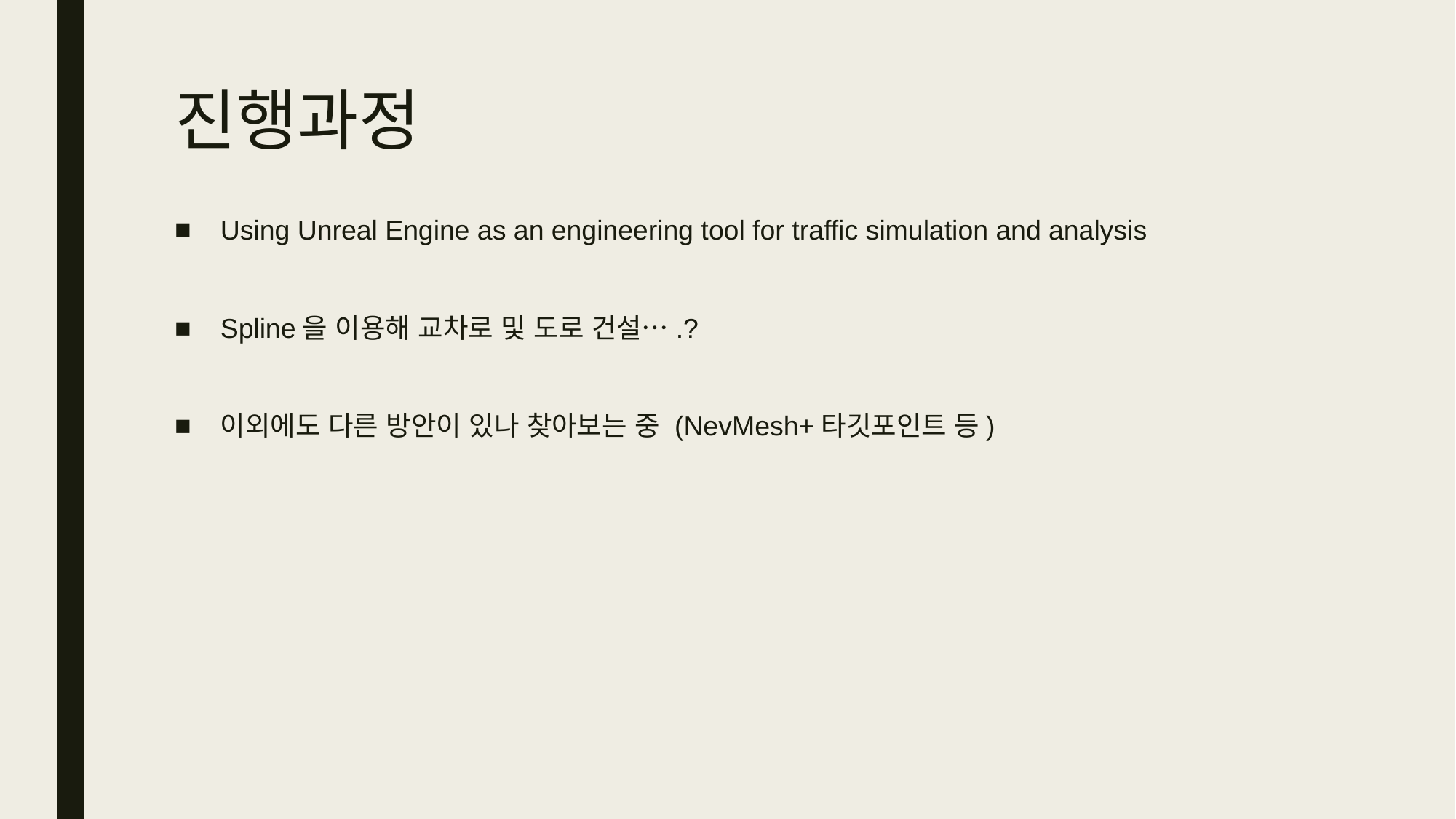

# 진행과정
Using Unreal Engine as an engineering tool for traffic simulation and analysis

Spline을 이용해 교차로 및 도로 건설….?

이외에도 다른 방안이 있나 찾아보는 중 (NevMesh+타깃포인트 등)